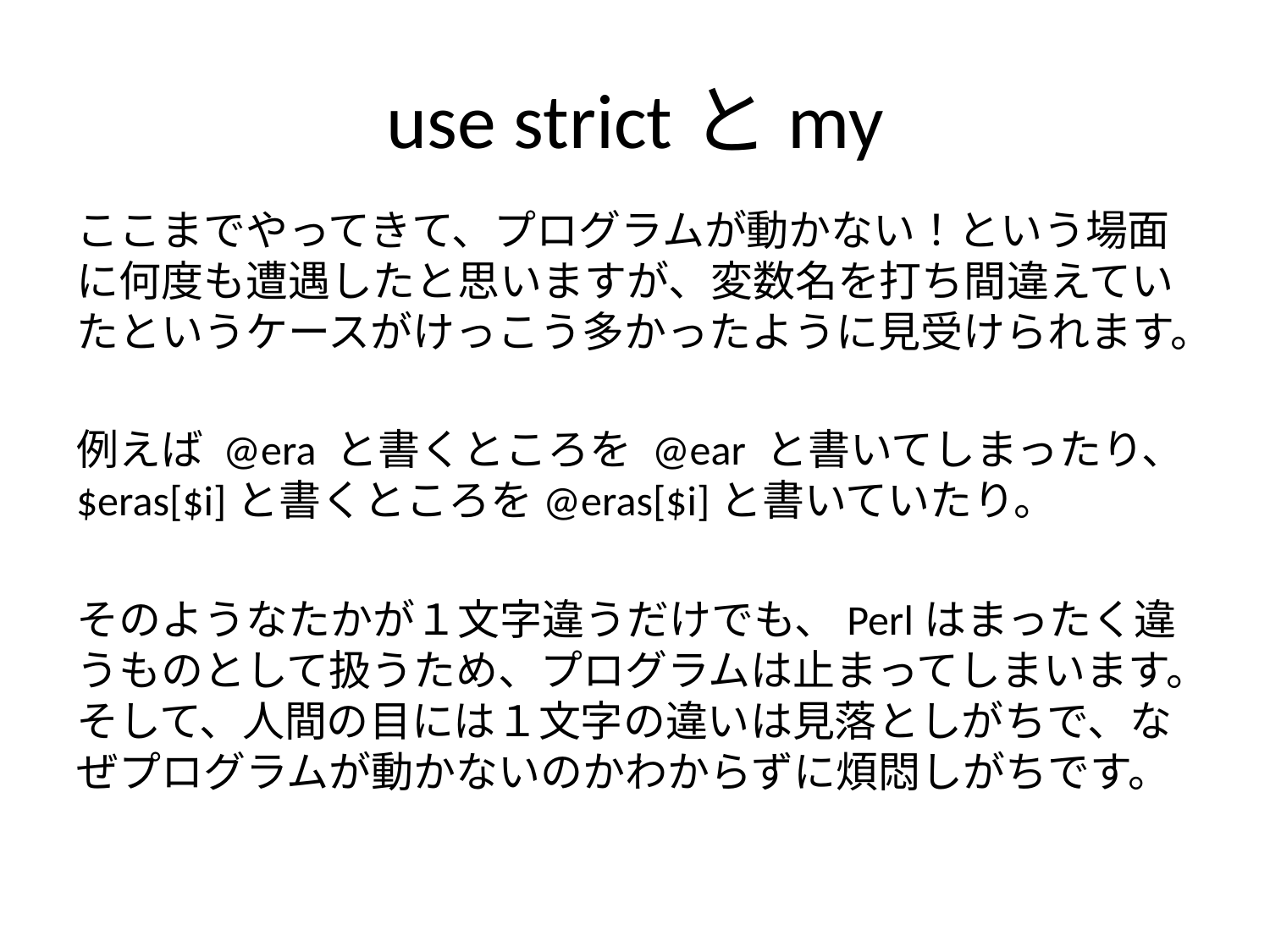

# use strictとmy
ここまでやってきて、プログラムが動かない！という場面に何度も遭遇したと思いますが、変数名を打ち間違えていたというケースがけっこう多かったように見受けられます。

例えば @era と書くところを @ear と書いてしまったり、$eras[$i]と書くところを@eras[$i]と書いていたり。

そのようなたかが１文字違うだけでも、Perlはまったく違うものとして扱うため、プログラムは止まってしまいます。そして、人間の目には１文字の違いは見落としがちで、なぜプログラムが動かないのかわからずに煩悶しがちです。